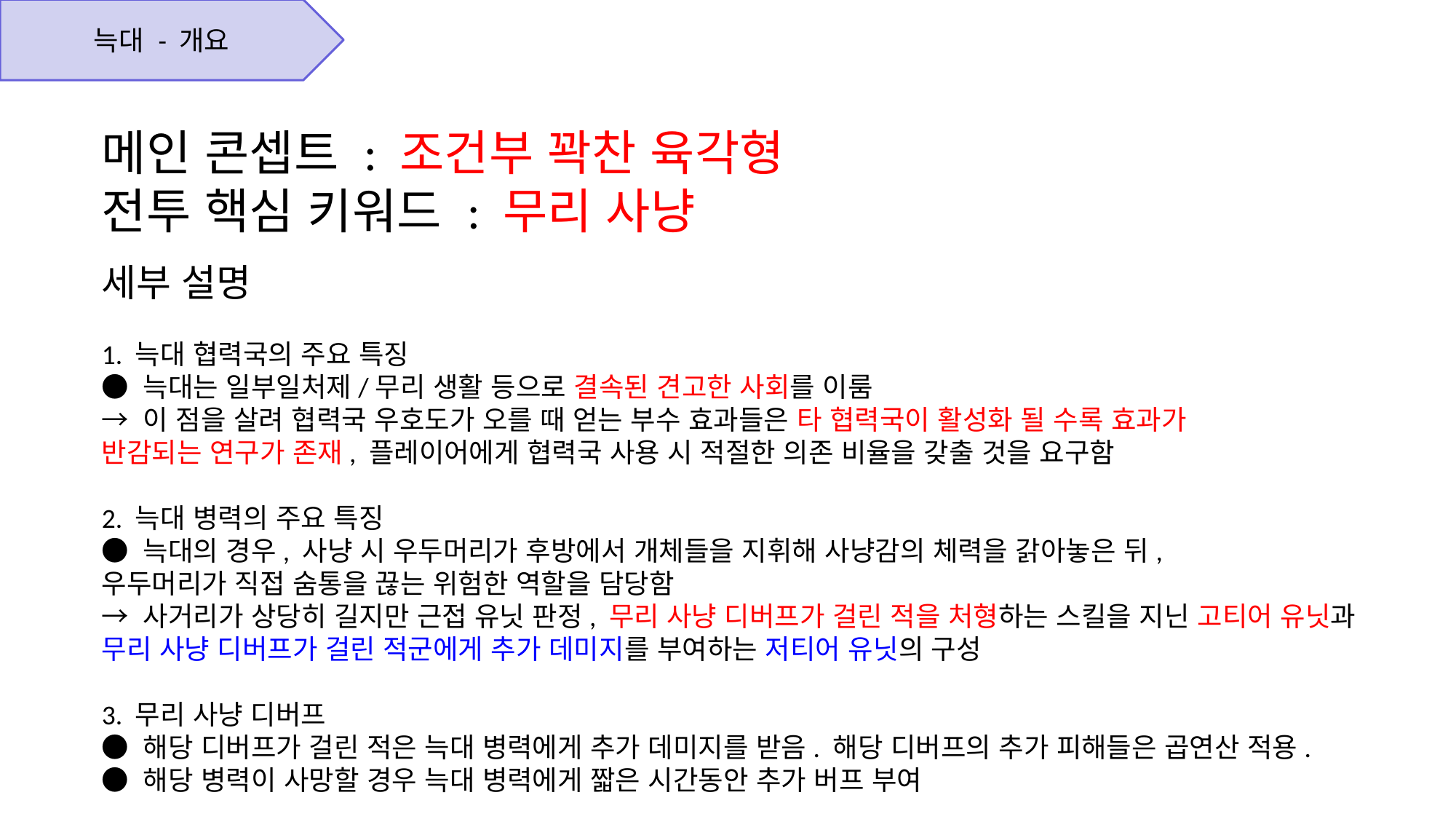

늑대 - 개요
메인 콘셉트 : 조건부 꽉찬 육각형
전투 핵심 키워드 : 무리 사냥
세부 설명

1. 늑대 협력국의 주요 특징
● 늑대는 일부일처제/무리 생활 등으로 결속된 견고한 사회를 이룸
→ 이 점을 살려 협력국 우호도가 오를 때 얻는 부수 효과들은 타 협력국이 활성화 될 수록 효과가
반감되는 연구가 존재, 플레이어에게 협력국 사용 시 적절한 의존 비율을 갖출 것을 요구함

2. 늑대 병력의 주요 특징
● 늑대의 경우, 사냥 시 우두머리가 후방에서 개체들을 지휘해 사냥감의 체력을 갉아놓은 뒤,
우두머리가 직접 숨통을 끊는 위험한 역할을 담당함
→ 사거리가 상당히 길지만 근접 유닛 판정, 무리 사냥 디버프가 걸린 적을 처형하는 스킬을 지닌 고티어 유닛과
무리 사냥 디버프가 걸린 적군에게 추가 데미지를 부여하는 저티어 유닛의 구성

3. 무리 사냥 디버프
● 해당 디버프가 걸린 적은 늑대 병력에게 추가 데미지를 받음. 해당 디버프의 추가 피해들은 곱연산 적용.
● 해당 병력이 사망할 경우 늑대 병력에게 짧은 시간동안 추가 버프 부여